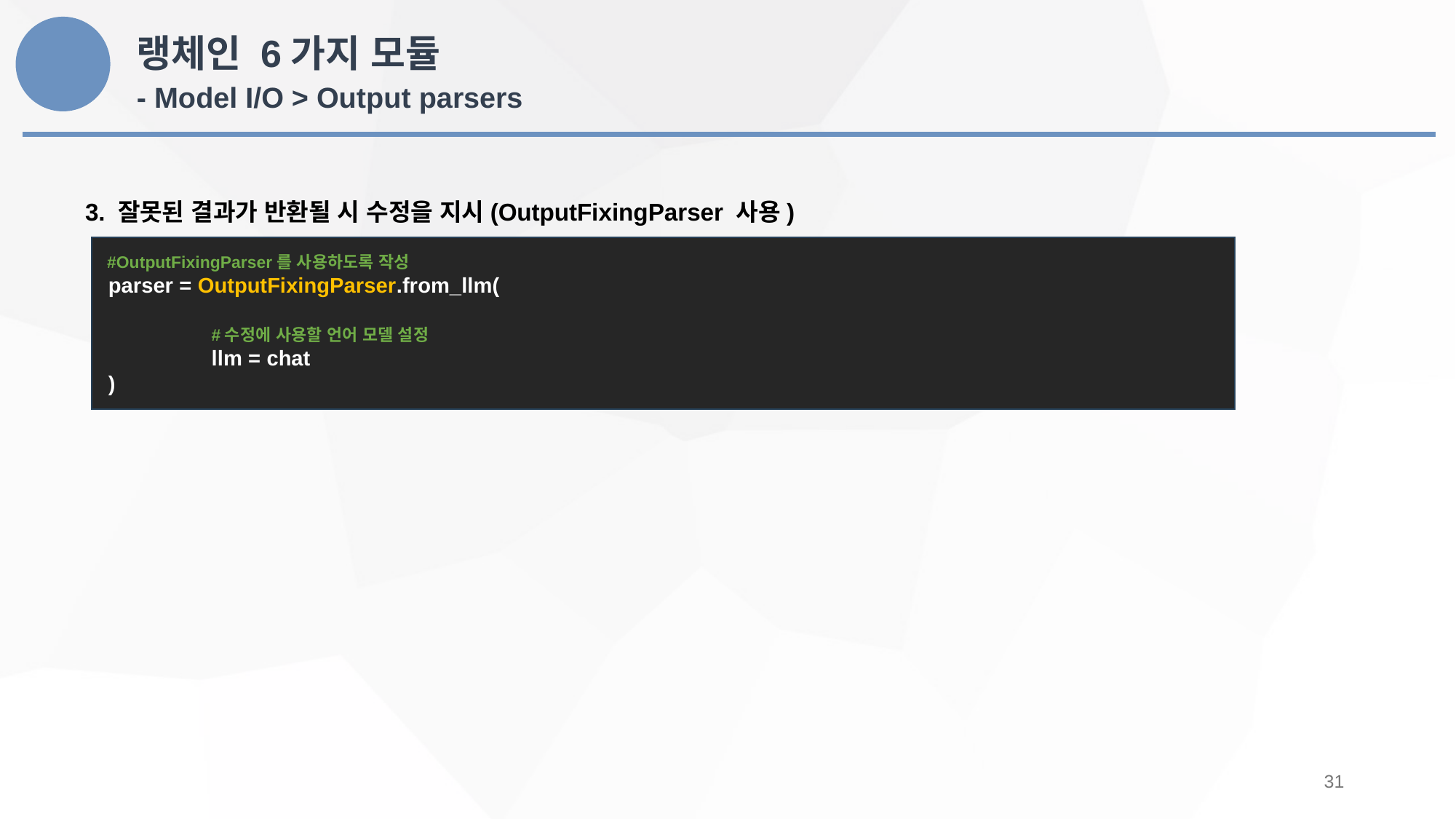

랭체인 6가지 모듈
- Model I/O > Output parsers
3. 잘못된 결과가 반환될 시 수정을 지시(OutputFixingParser 사용)
 #OutputFixingParser를 사용하도록 작성
 parser = OutputFixingParser.from_llm(

	#수정에 사용할 언어 모델 설정
	llm = chat
 )
31